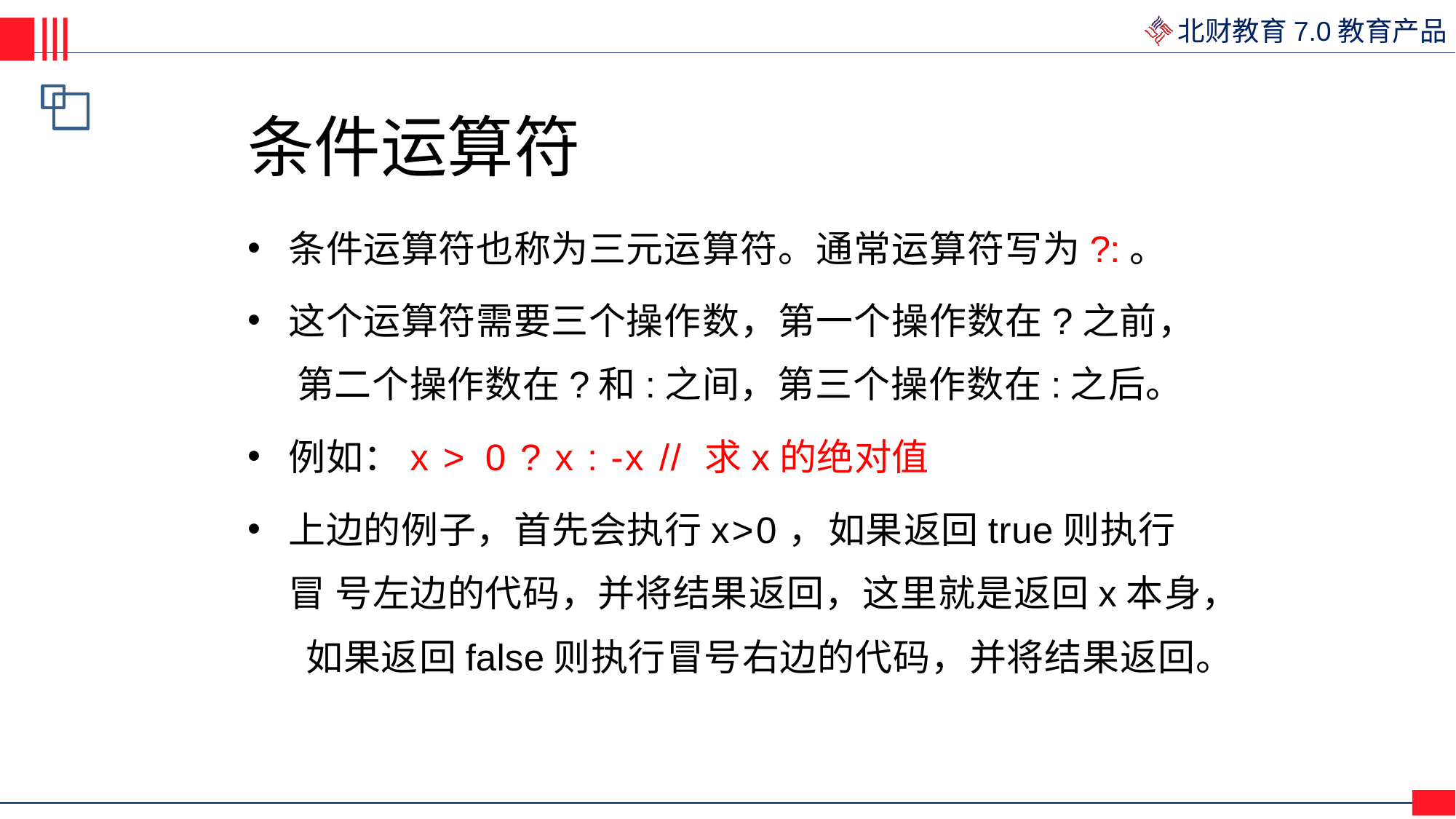

# 条件运算符
条件运算符也称为三元运算符。通常运算符写为?:。
这个运算符需要三个操作数，第一个操作数在?之前， 第二个操作数在?和:之间，第三个操作数在:之后。
例如：x > 0 ? x : -x // 求x的绝对值
上边的例子，首先会执行x>0，如果返回true则执行冒 号左边的代码，并将结果返回，这里就是返回x本身，  如果返回false则执行冒号右边的代码，并将结果返回。